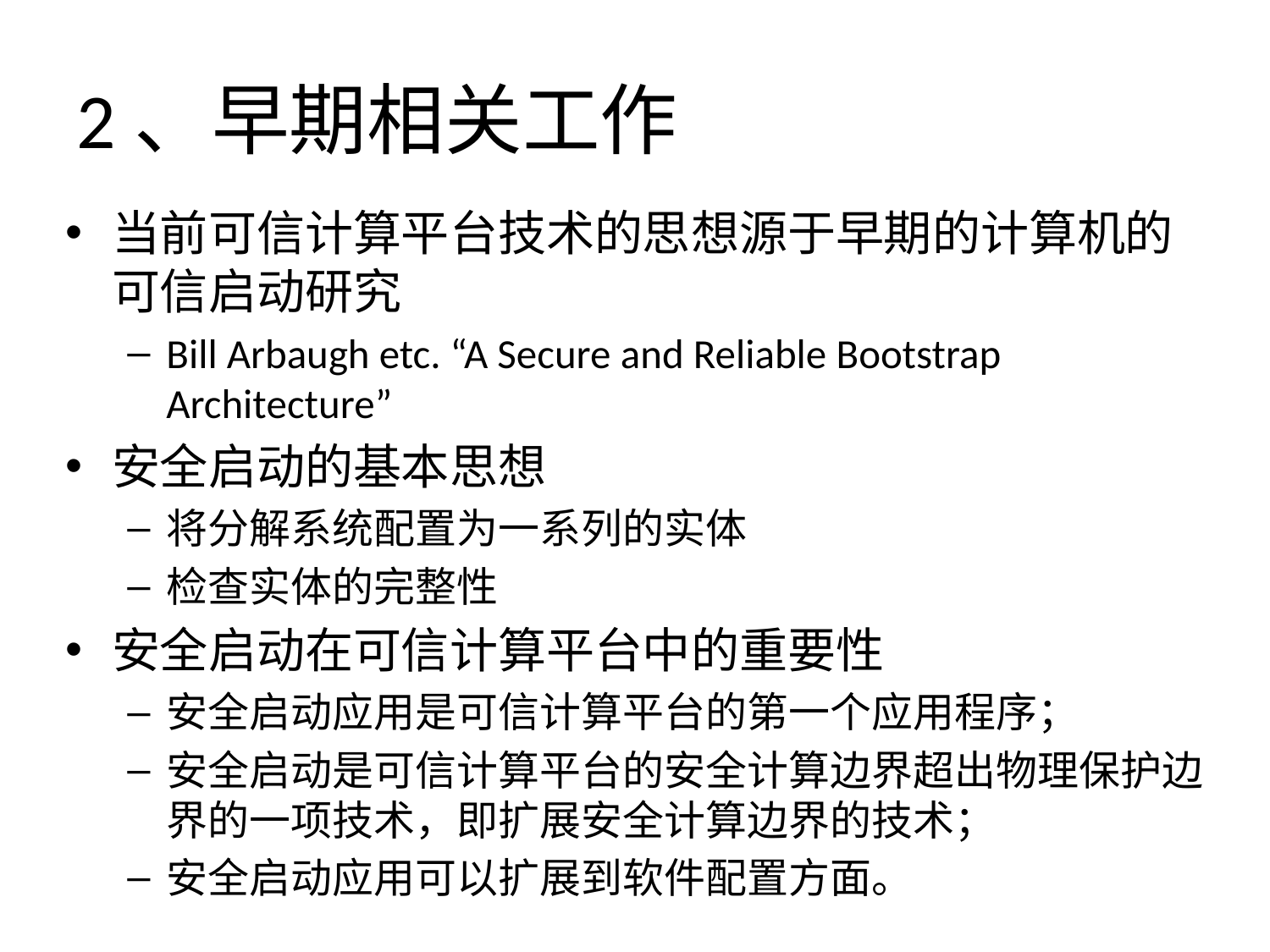

# 2、早期相关工作
当前可信计算平台技术的思想源于早期的计算机的可信启动研究
Bill Arbaugh etc. “A Secure and Reliable Bootstrap Architecture”
安全启动的基本思想
将分解系统配置为一系列的实体
检查实体的完整性
安全启动在可信计算平台中的重要性
安全启动应用是可信计算平台的第一个应用程序；
安全启动是可信计算平台的安全计算边界超出物理保护边界的一项技术，即扩展安全计算边界的技术；
安全启动应用可以扩展到软件配置方面。